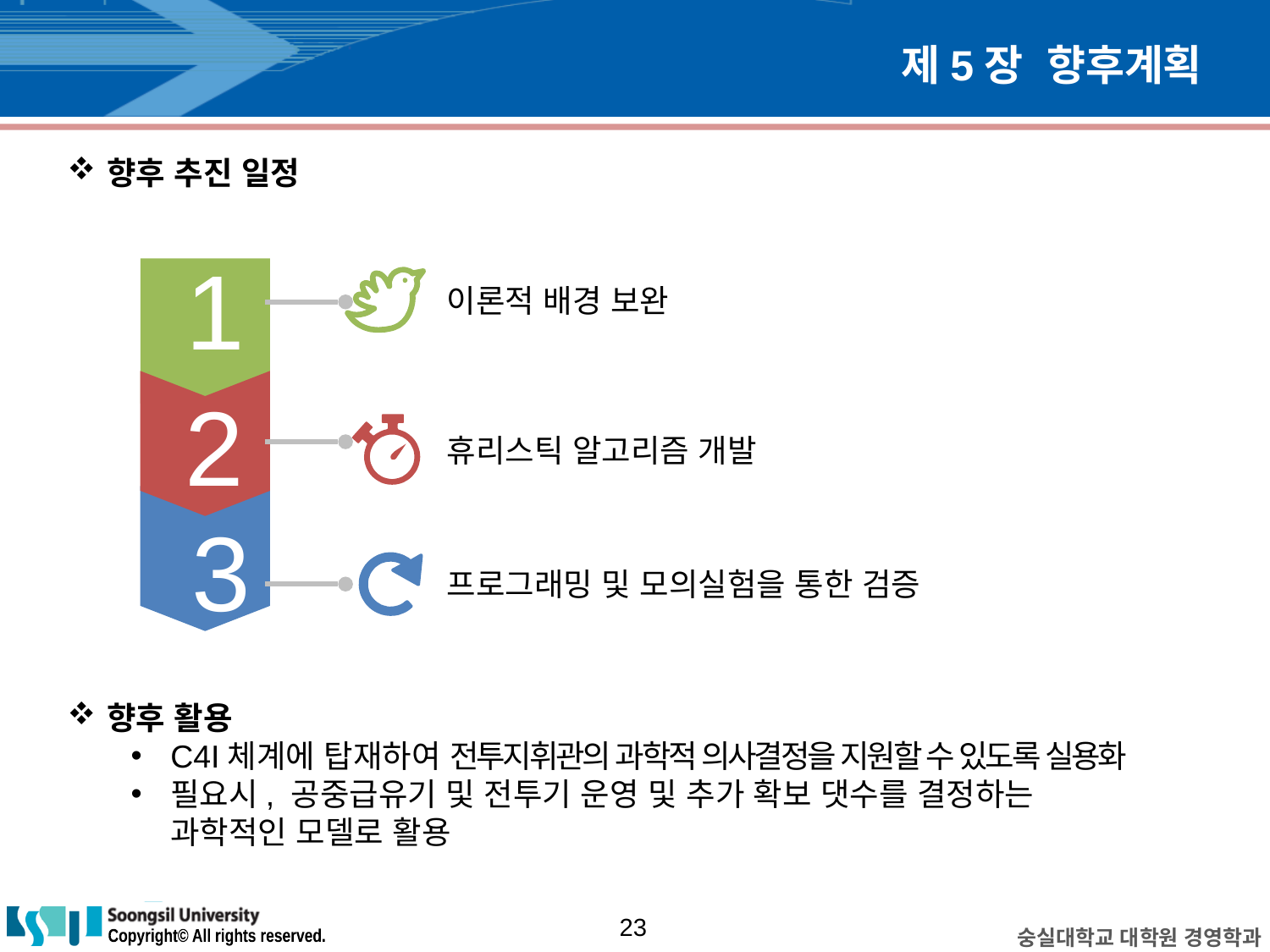

# 제5장  향후계획
향후 추진 일정
1

이론적 배경 보완

2

휴리스틱 알고리즘 개발

3

프로그래밍 및 모의실험을 통한 검증

향후 활용
C4I체계에 탑재하여 전투지휘관의 과학적 의사결정을 지원할 수 있도록 실용화
필요시, 공중급유기 및 전투기 운영 및 추가 확보 댓수를 결정하는 과학적인 모델로 활용